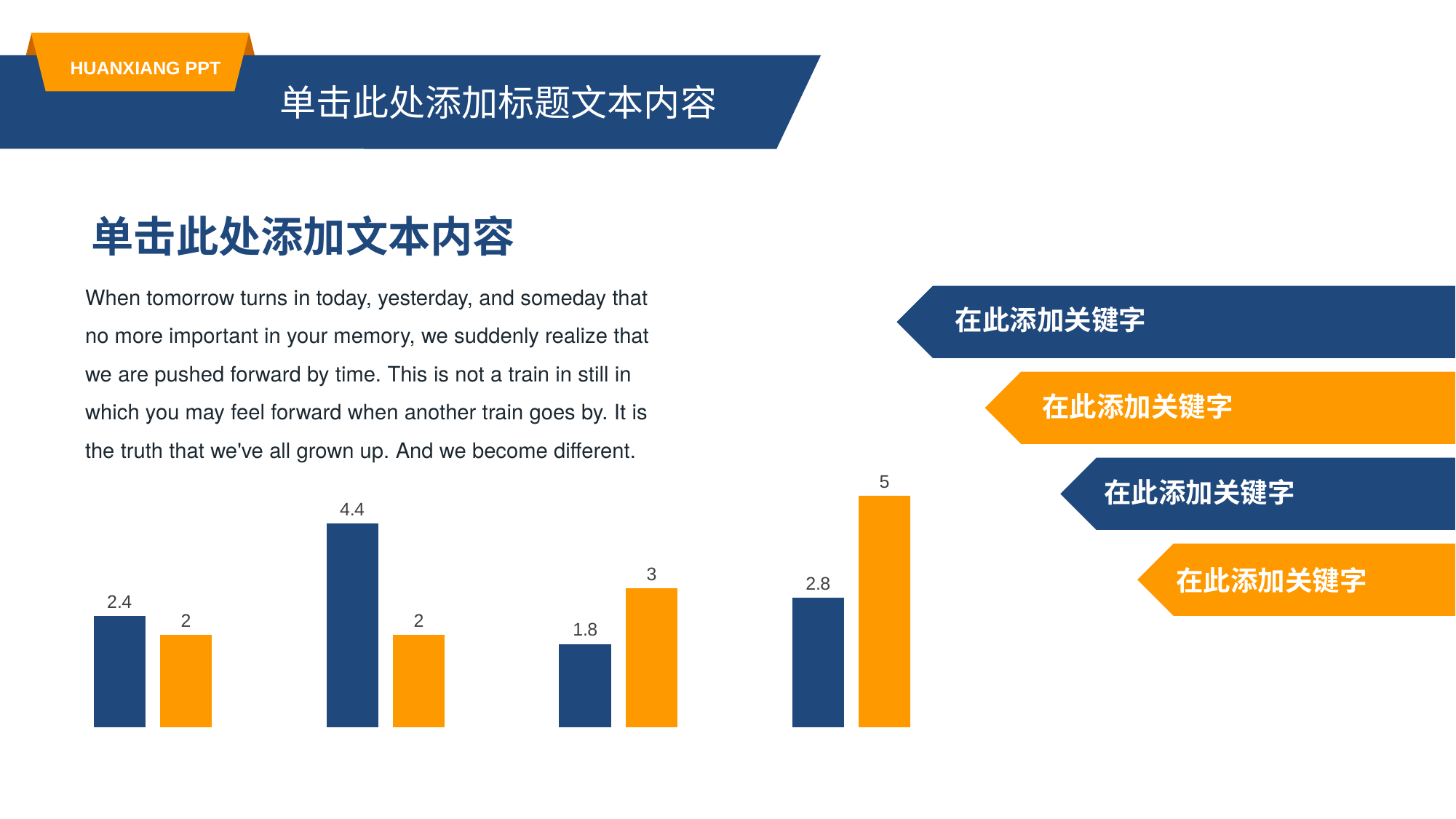

HUANXIANG PPT

单击此处添加标题文本内容
单击此处添加文本内容
When tomorrow turns in today, yesterday, and someday that no more important in your memory, we suddenly realize that we are pushed forward by time. This is not a train in still in which you may feel forward when another train goes by. It is the truth that we've all grown up. And we become different.

在此添加关键字

在此添加关键字

### Chart

| Category | 系列 2 | 系列 3 |
|---|---|---|
| 类别 1 | 2.4 | 2.0 |
| 类别 2 | 4.4 | 2.0 |
| 类别 3 | 1.8 | 3.0 |
| 类别 4 | 2.8 | 5.0 |
在此添加关键字

在此添加关键字